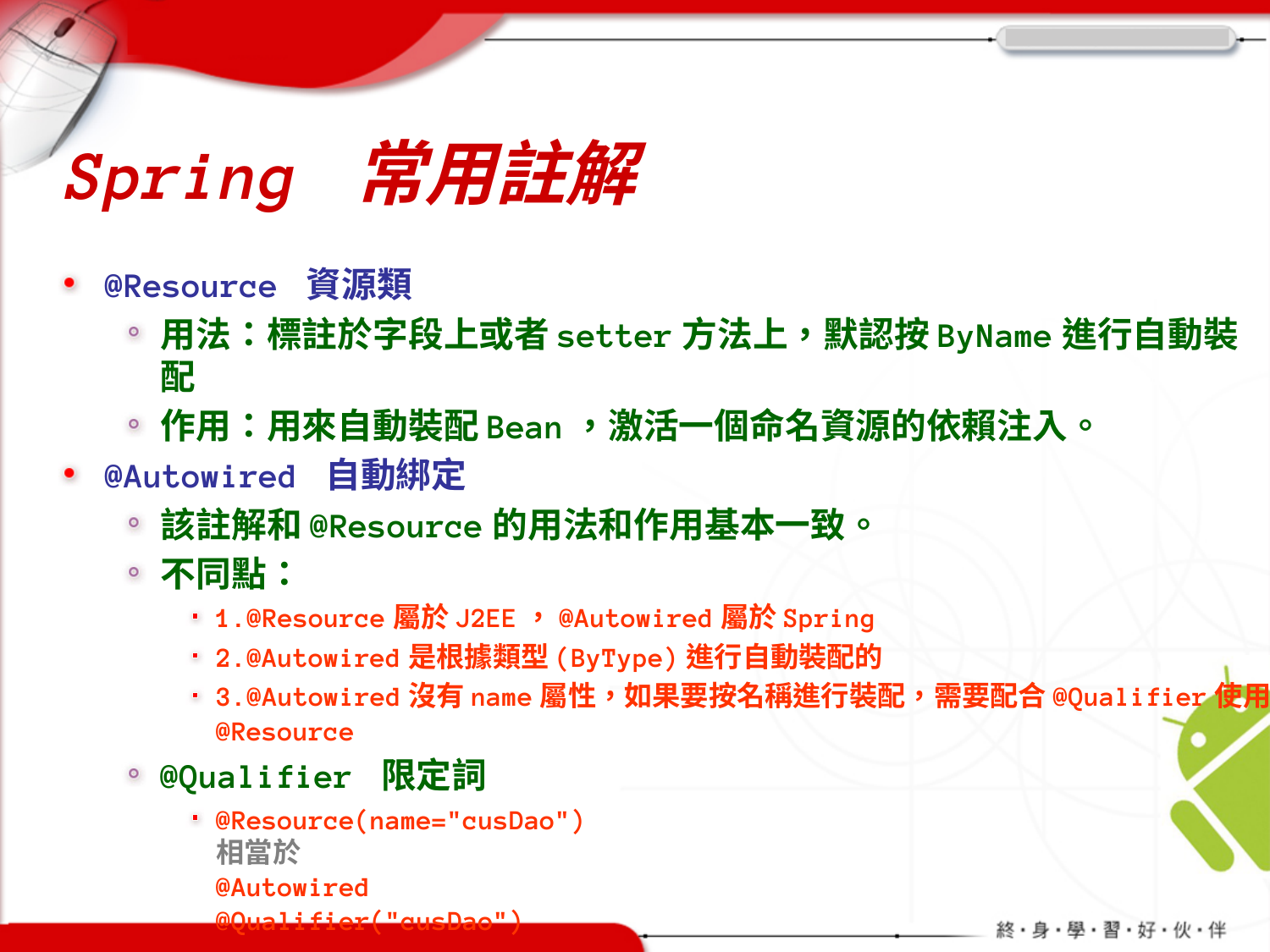

# Spring 常用註解
@Resource 資源類
用法：標註於字段上或者setter方法上，默認按ByName進行自動裝配
作用：用來自動裝配Bean，激活一個命名資源的依賴注入。
@Autowired 自動綁定
該註解和@Resource的用法和作用基本一致。
不同點：
1.@Resource屬於J2EE，@Autowired屬於Spring
2.@Autowired是根據類型(ByType)進行自動裝配的
3.@Autowired沒有name屬性，如果要按名稱進行裝配，需要配合@Qualifier使用@Resource
@Qualifier 限定詞
@Resource(name="cusDao")
相當於
@Autowired
@Qualifier("cusDao")